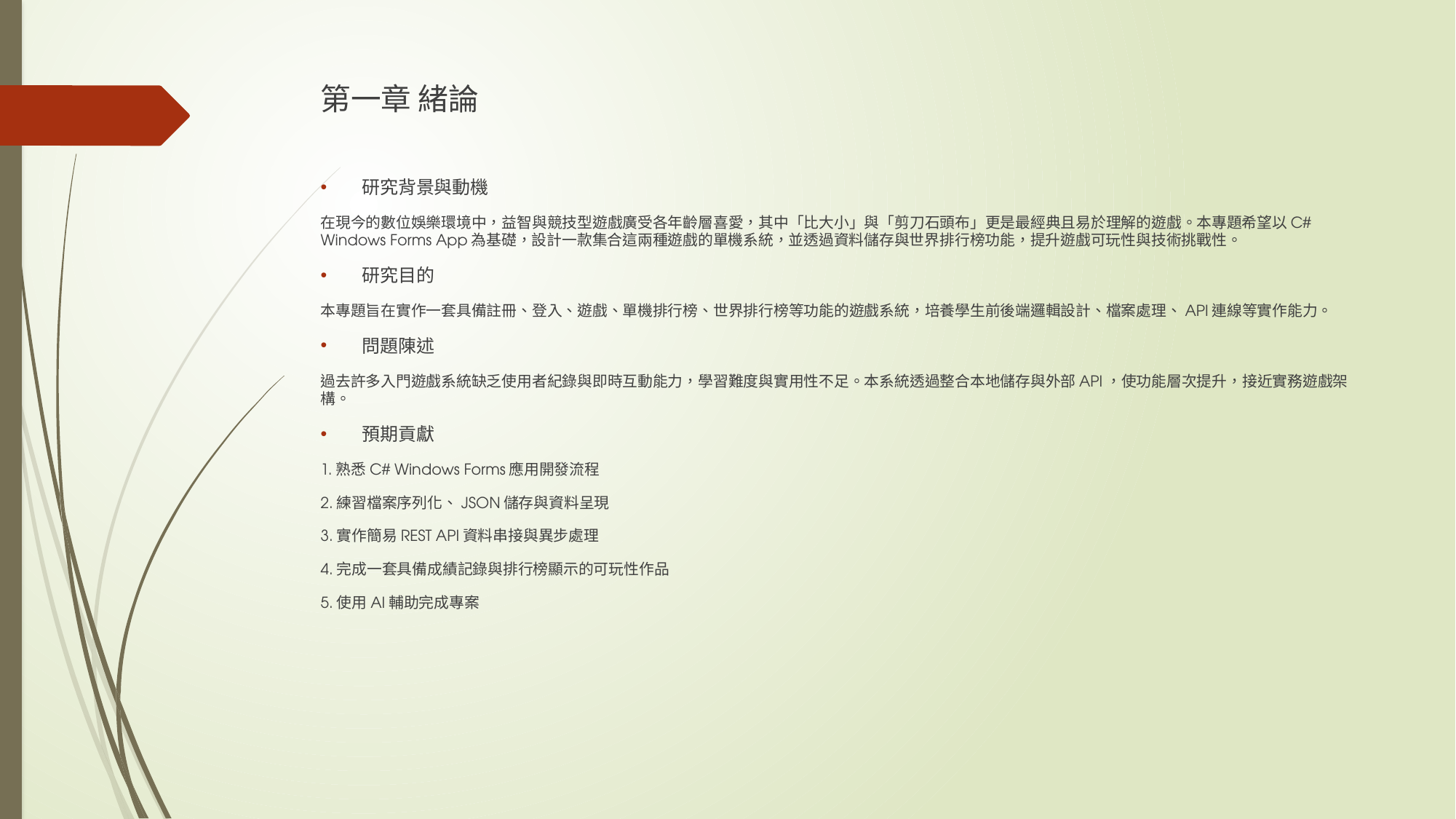

# 第一章 緒論
研究背景與動機
在現今的數位娛樂環境中，益智與競技型遊戲廣受各年齡層喜愛，其中「比大小」與「剪刀石頭布」更是最經典且易於理解的遊戲。本專題希望以C# Windows Forms App為基礎，設計一款集合這兩種遊戲的單機系統，並透過資料儲存與世界排行榜功能，提升遊戲可玩性與技術挑戰性。
研究目的
本專題旨在實作一套具備註冊、登入、遊戲、單機排行榜、世界排行榜等功能的遊戲系統，培養學生前後端邏輯設計、檔案處理、API連線等實作能力。
問題陳述
過去許多入門遊戲系統缺乏使用者紀錄與即時互動能力，學習難度與實用性不足。本系統透過整合本地儲存與外部API，使功能層次提升，接近實務遊戲架構。
預期貢獻
1.熟悉C# Windows Forms應用開發流程
2.練習檔案序列化、JSON儲存與資料呈現
3.實作簡易REST API資料串接與異步處理
4.完成一套具備成績記錄與排行榜顯示的可玩性作品
5.使用AI輔助完成專案